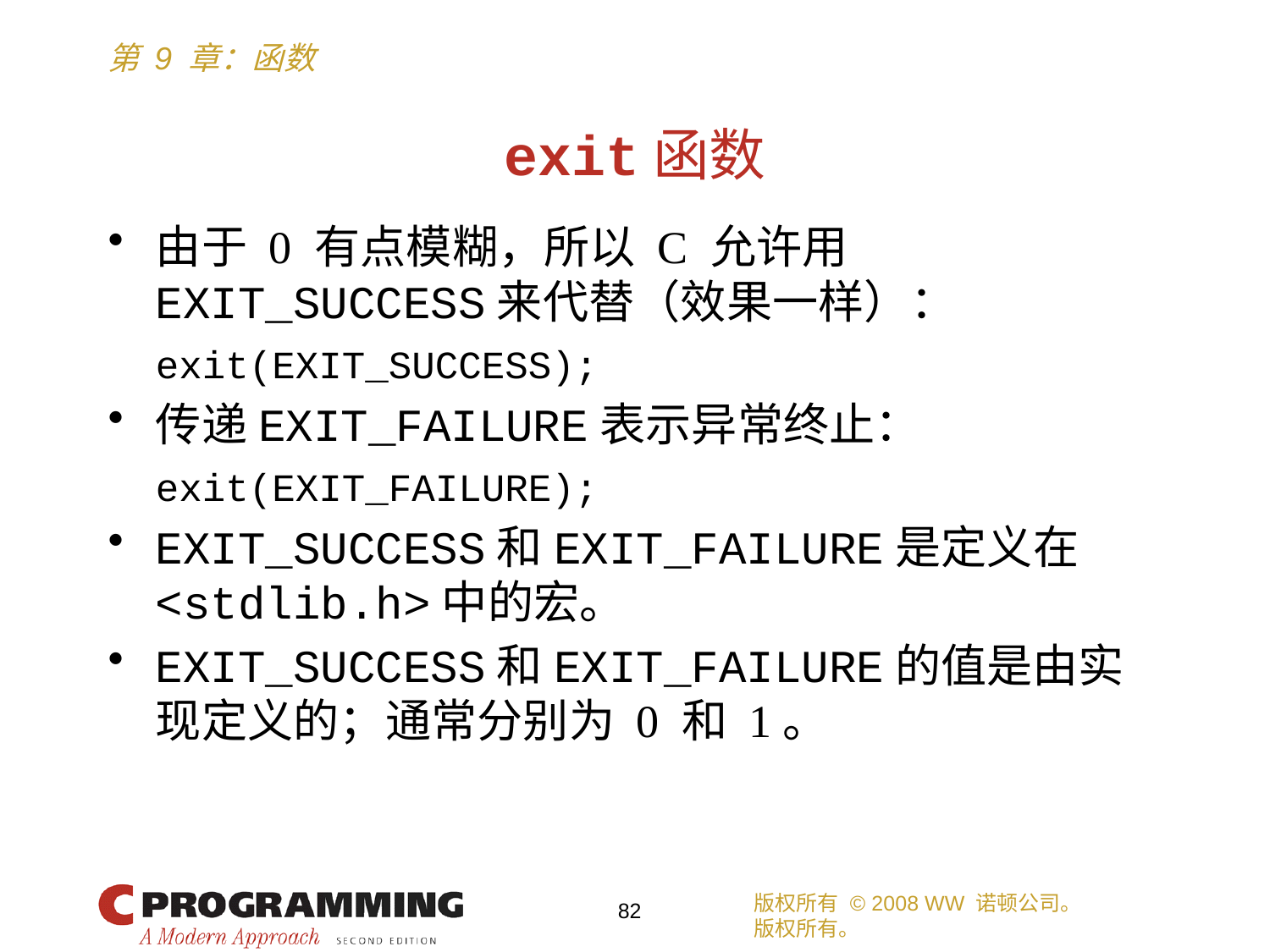

# exit函数
由于 0 有点模糊，所以 C 允许用EXIT_SUCCESS来代替（效果一样）：
	exit(EXIT_SUCCESS);
传递EXIT_FAILURE表示异常终止：
	exit(EXIT_FAILURE);
EXIT_SUCCESS和EXIT_FAILURE是定义在<stdlib.h>中的宏。
EXIT_SUCCESS和EXIT_FAILURE的值是由实现定义的；通常分别为 0 和 1。
版权所有 © 2008 WW 诺顿公司。
版权所有。
82